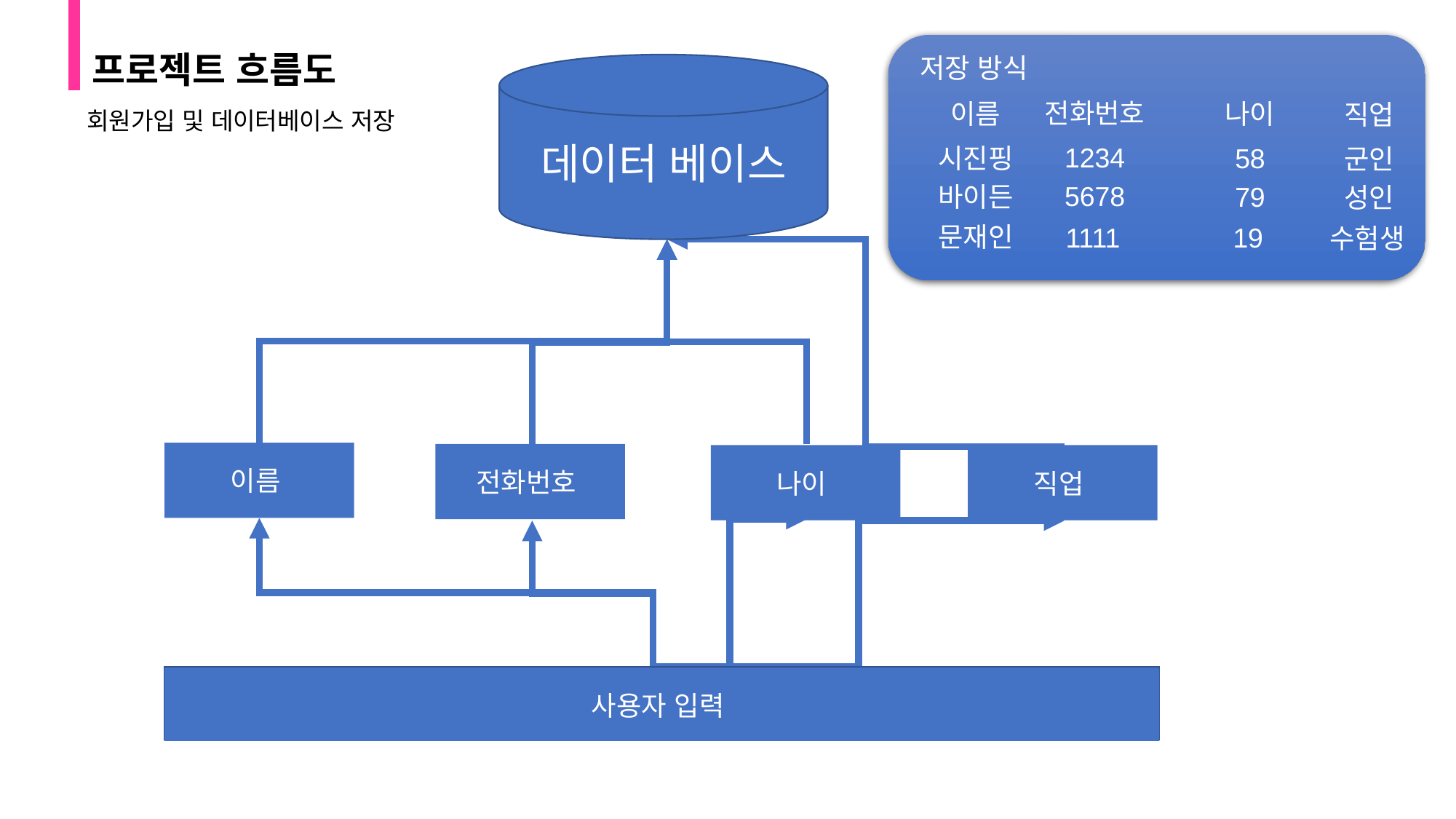

저장 방식
프로젝트 흐름도
데이터 베이스
전화번호
나이
이름
직업
회원가입 및 데이터베이스 저장
1234
58
시진핑
군인
5678
79
바이든
성인
문재인
1111
19
수험생
이름
전화번호
나이
직업
사용자 입력
사용자 입력